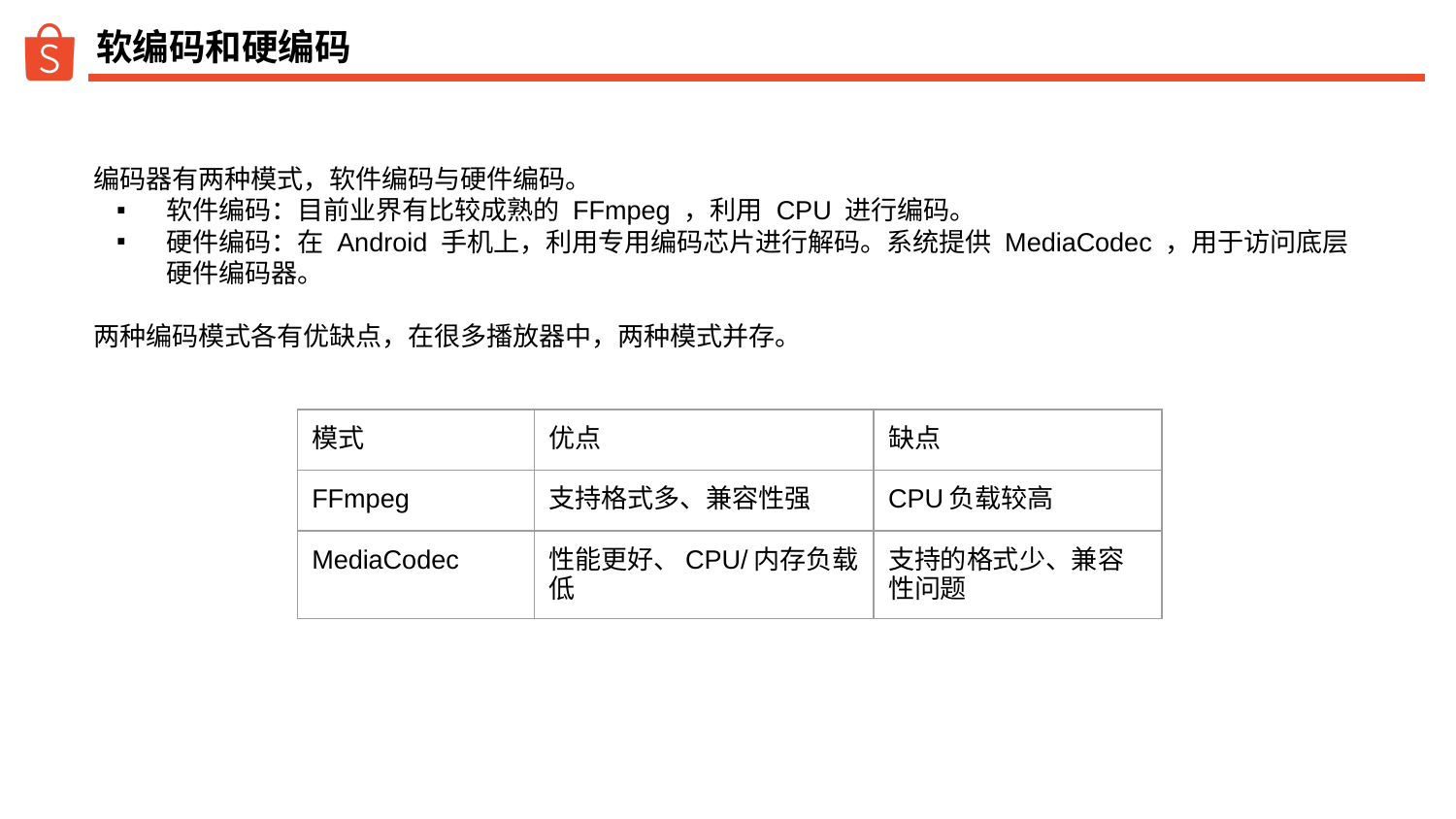

# 软编码和硬编码
编码器有两种模式，软件编码与硬件编码。
软件编码：目前业界有比较成熟的 FFmpeg ，利用 CPU 进行编码。
硬件编码：在 Android 手机上，利用专用编码芯片进行解码。系统提供 MediaCodec ，用于访问底层硬件编码器。

两种编码模式各有优缺点，在很多播放器中，两种模式并存。

| 模式 | 优点 | 缺点 |
| --- | --- | --- |
| FFmpeg | 支持格式多、兼容性强 | CPU负载较高 |
| MediaCodec | 性能更好、CPU/内存负载低 | 支持的格式少、兼容性问题 |